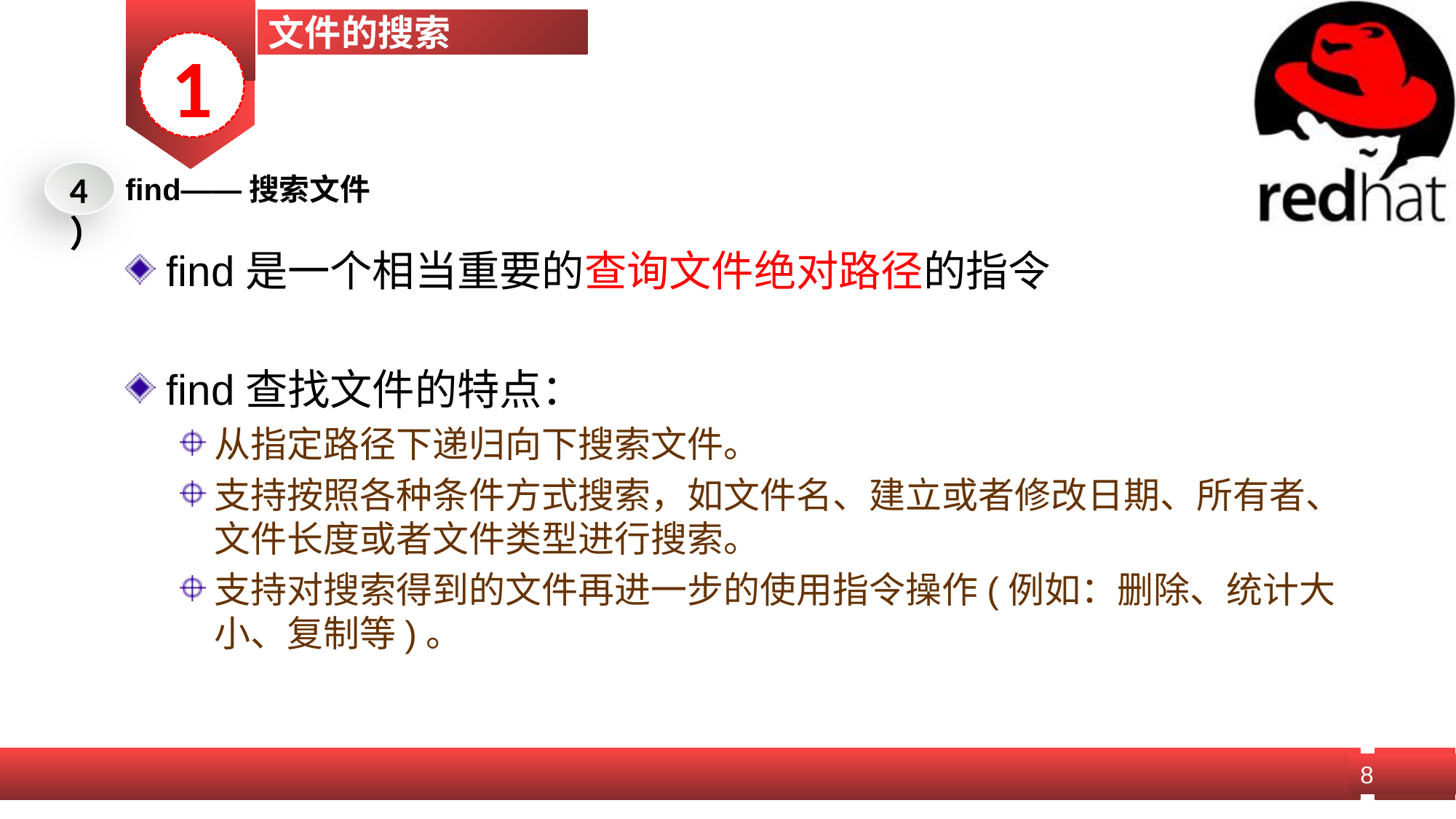

文件的搜索
1
4）

find——搜索文件
find是一个相当重要的查询文件绝对路径的指令

find查找文件的特点：
从指定路径下递归向下搜索文件。
支持按照各种条件方式搜索，如文件名、建立或者修改日期、所有者、文件长度或者文件类型进行搜索。
支持对搜索得到的文件再进一步的使用指令操作(例如：删除、统计大小、复制等)。